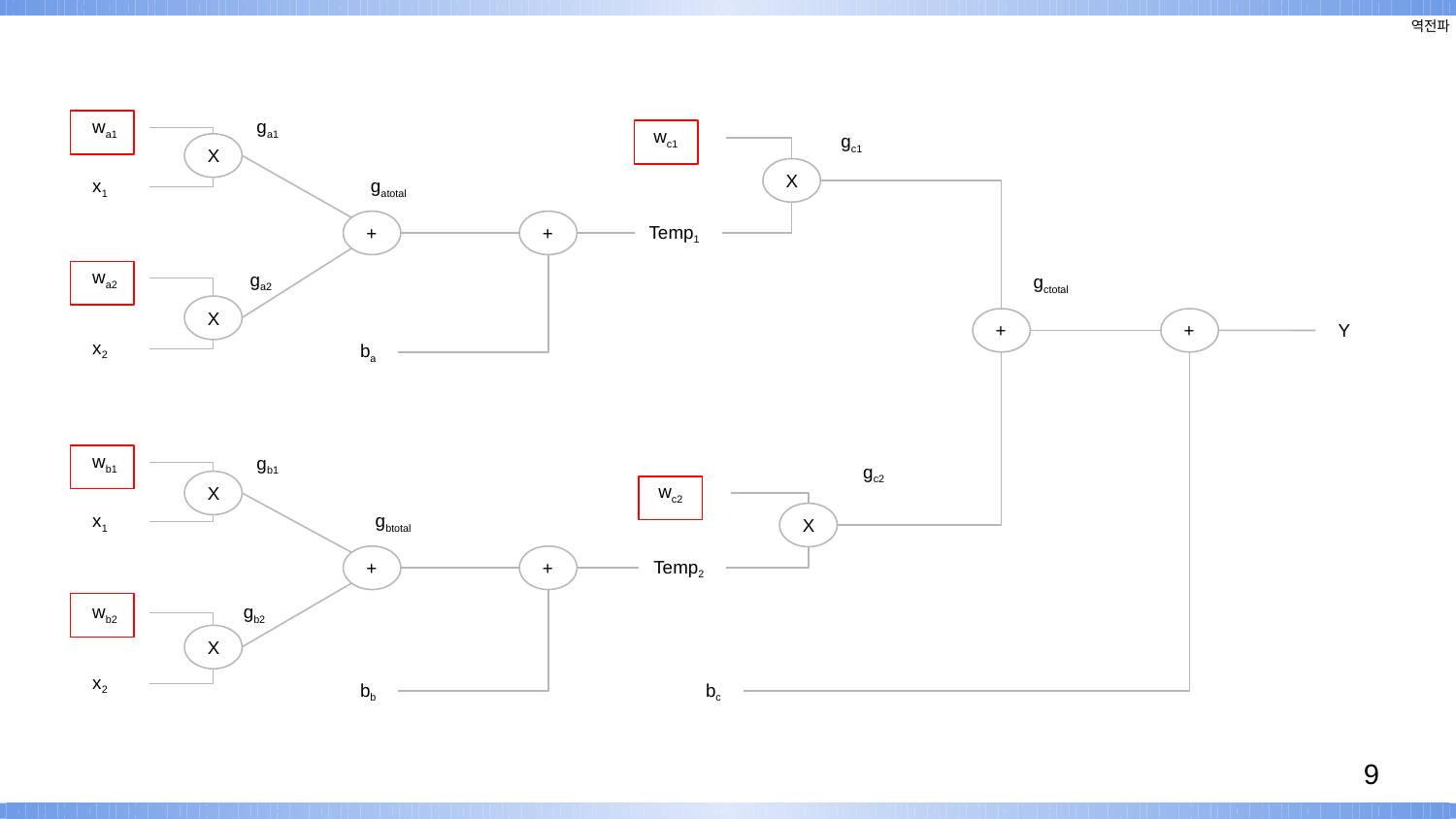

역전파
wa1
ga1

wc1
gc1

X
X
x1
gatotal
Temp1
+
+
wa2
ga2
gctotal

X
Y
+
+
x2
ba
wb1
gb1

gc2
wc2
X

x1
gbtotal
X
Temp2
+
+
wb2
gb2

X
x2
bc
bb
9